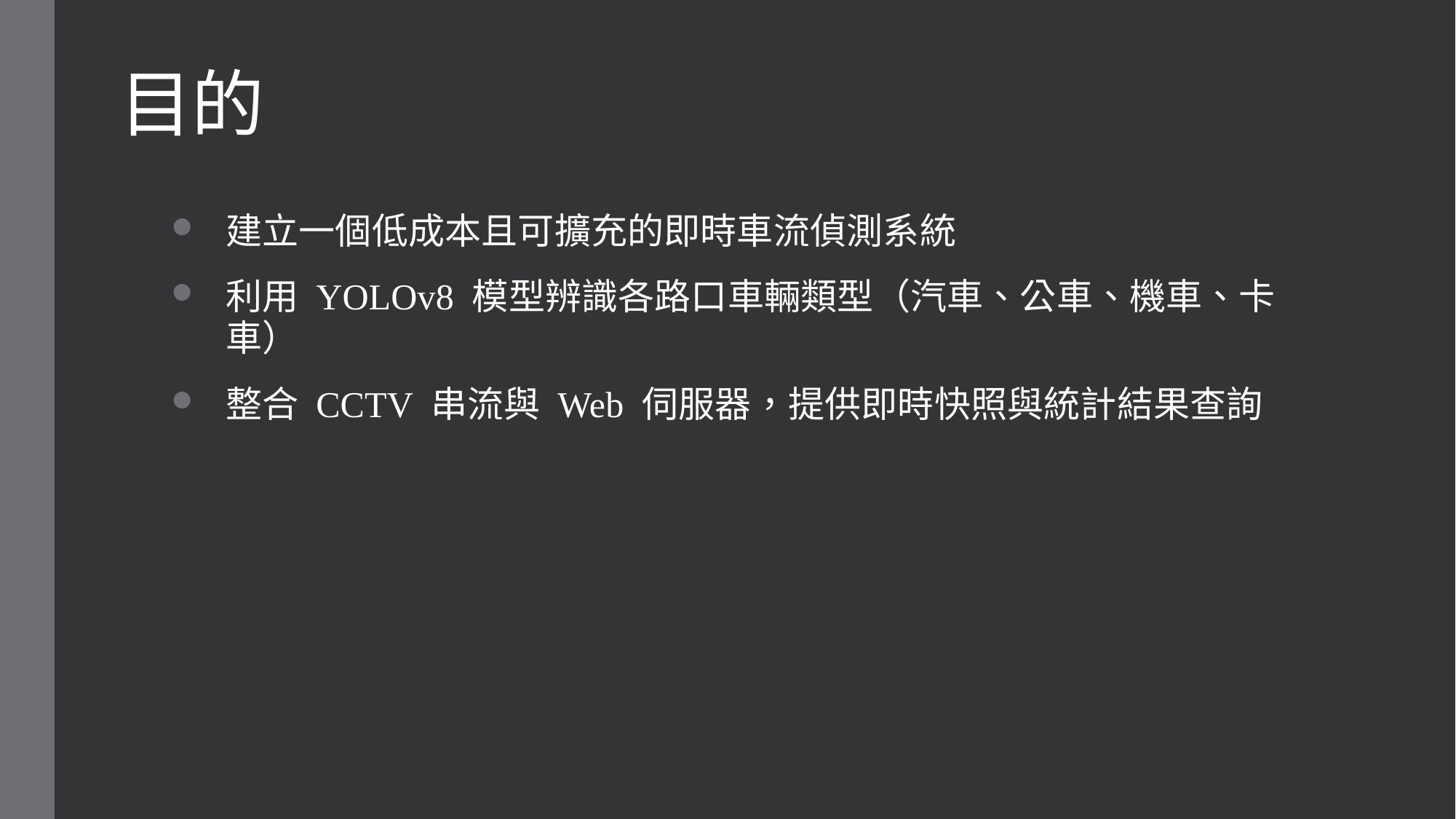

# 目的
建立一個低成本且可擴充的即時車流偵測系統
利用 YOLOv8 模型辨識各路口車輛類型（汽車、公車、機車、卡車）
整合 CCTV 串流與 Web 伺服器，提供即時快照與統計結果查詢